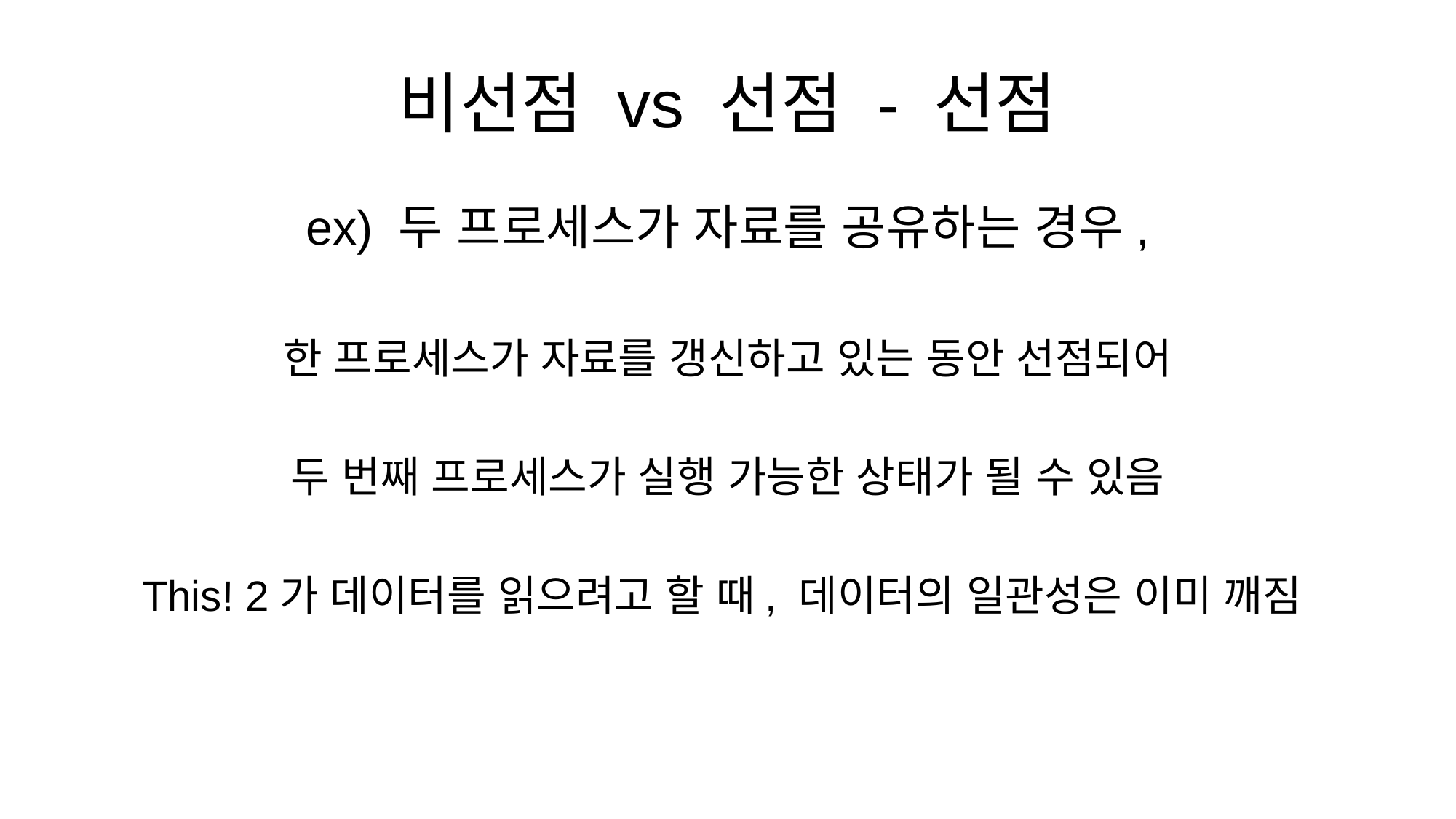

# 비선점 vs 선점 - 선점
ex) 두 프로세스가 자료를 공유하는 경우,

한 프로세스가 자료를 갱신하고 있는 동안 선점되어

두 번째 프로세스가 실행 가능한 상태가 될 수 있음

This! 2가 데이터를 읽으려고 할 때, 데이터의 일관성은 이미 깨짐